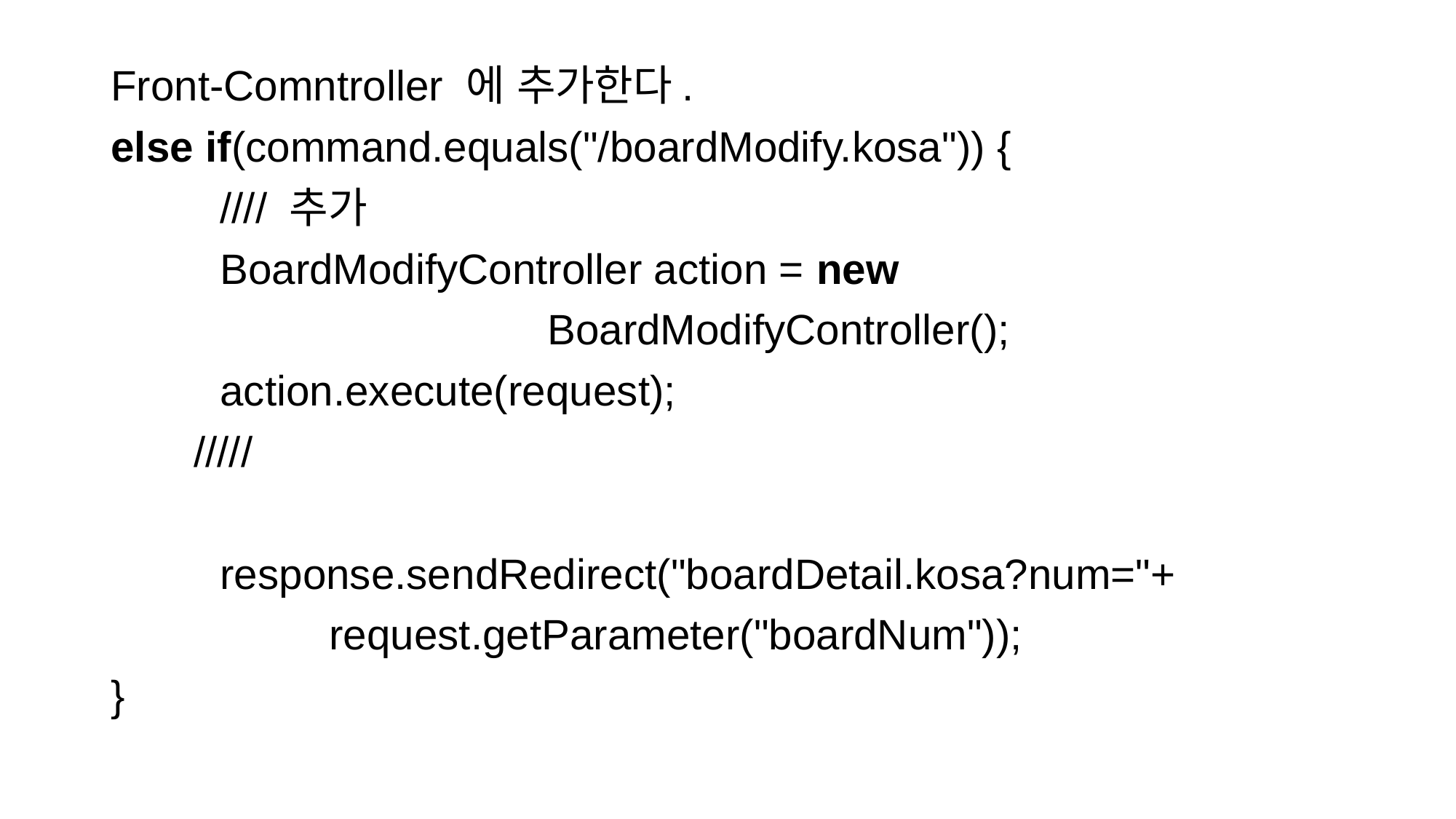

Front-Comntroller 에 추가한다.
else if(command.equals("/boardModify.kosa")) {
	//// 추가
	BoardModifyController action = new
				BoardModifyController();
	action.execute(request);
       /////

	response.sendRedirect("boardDetail.kosa?num="+
		request.getParameter("boardNum"));
}